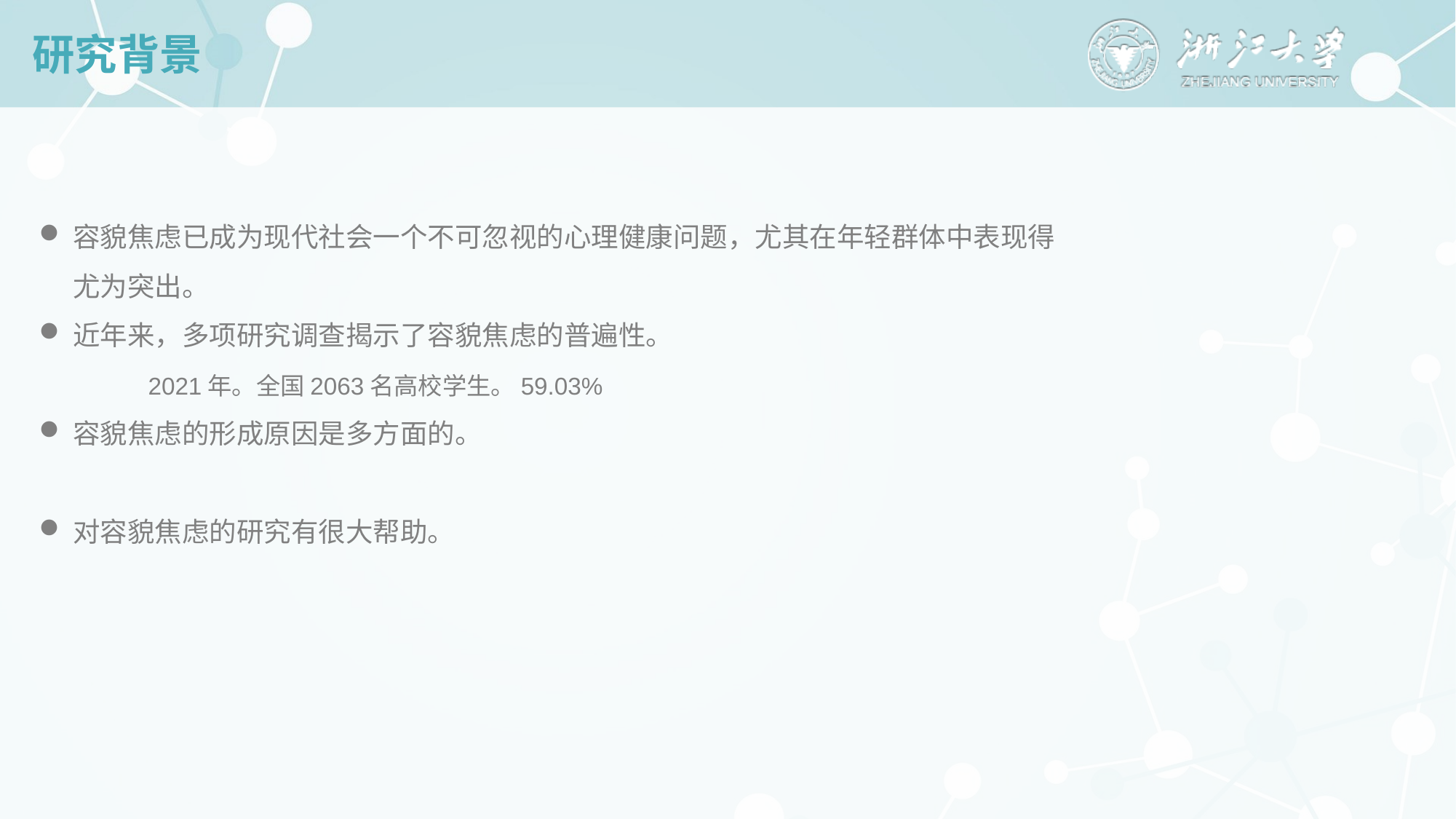

研究背景
容貌焦虑已成为现代社会一个不可忽视的心理健康问题，尤其在年轻群体中表现得尤为突出。
近年来，多项研究调查揭示了容貌焦虑的普遍性。
	2021年。全国2063名高校学生。59.03%
容貌焦虑的形成原因是多方面的。
对容貌焦虑的研究有很大帮助。